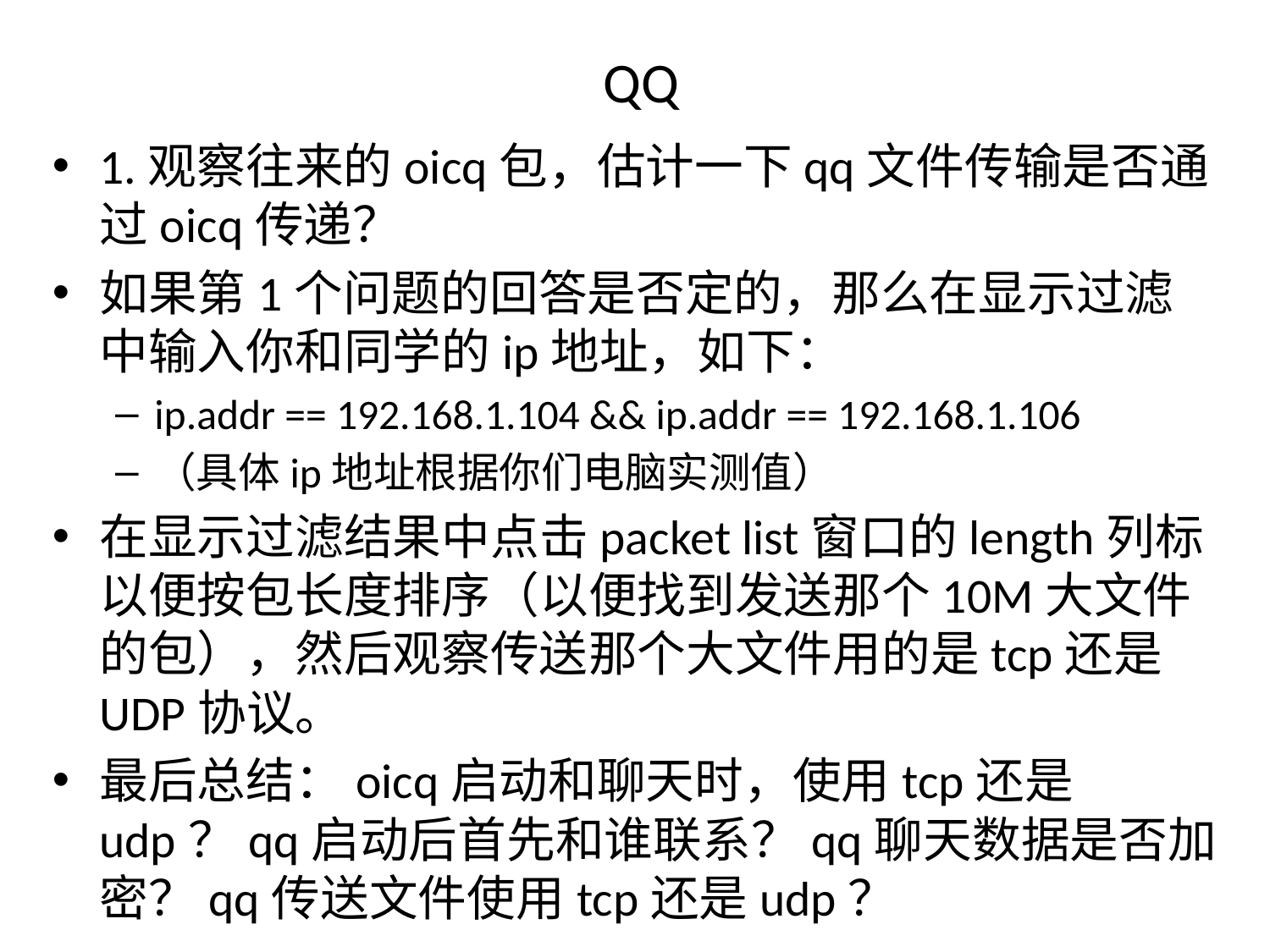

# QQ
1.观察往来的oicq包，估计一下qq文件传输是否通过oicq传递？
如果第1个问题的回答是否定的，那么在显示过滤中输入你和同学的ip地址，如下：
ip.addr == 192.168.1.104 && ip.addr == 192.168.1.106
（具体ip地址根据你们电脑实测值）
在显示过滤结果中点击packet list窗口的length列标以便按包长度排序（以便找到发送那个10M大文件的包），然后观察传送那个大文件用的是tcp还是UDP协议。
最后总结：oicq启动和聊天时，使用tcp还是udp？qq启动后首先和谁联系？qq聊天数据是否加密？qq传送文件使用tcp还是udp？